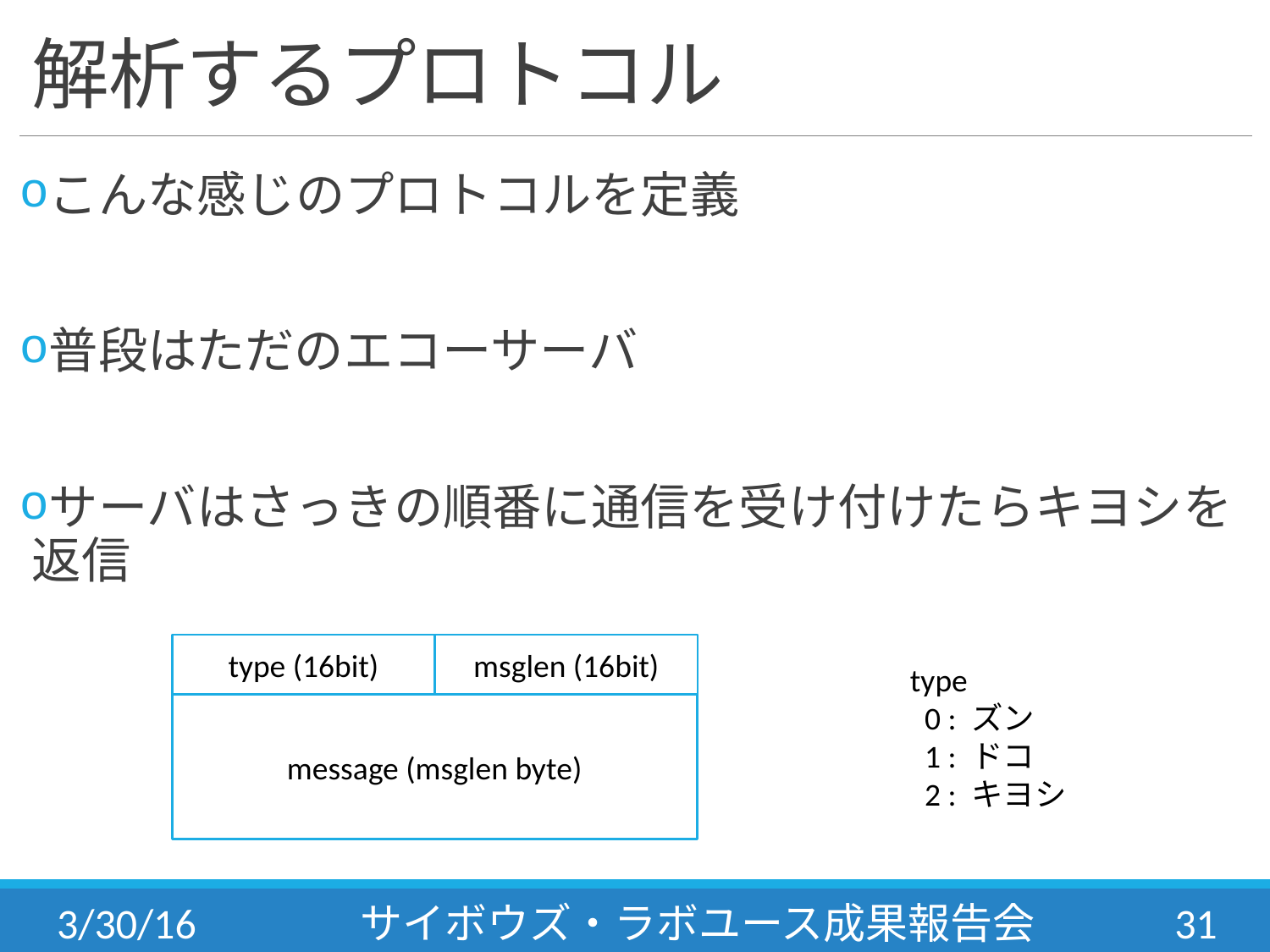

# 解析するプロトコル
こんな感じのプロトコルを定義

普段はただのエコーサーバ

サーバはさっきの順番に通信を受け付けたらキヨシを返信
msglen (16bit)
type (16bit)
type
  0 : ズン
  1 : ドコ
  2 : キヨシ
message (msglen byte)
3/30/16
サイボウズ・ラボユース成果報告会
31